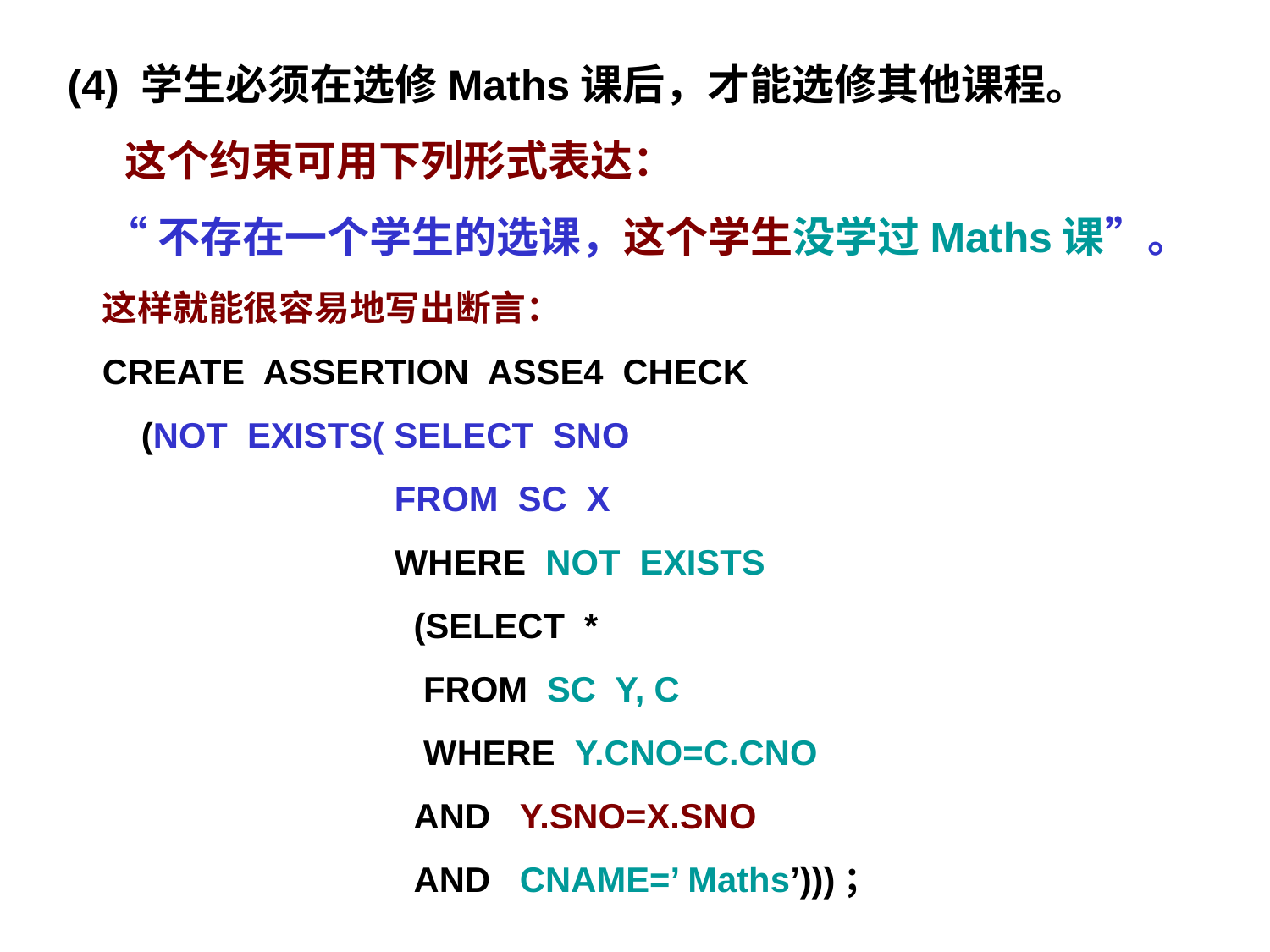

(4) 学生必须在选修Maths课后，才能选修其他课程。
     这个约束可用下列形式表达：
    “不存在一个学生的选课，这个学生没学过Maths课”。
这样就能很容易地写出断言：
CREATE  ASSERTION  ASSE4  CHECK
    (NOT  EXISTS( SELECT  SNO
                              FROM  SC  X
                              WHERE  NOT  EXISTS
                                (SELECT  *
                                 FROM  SC  Y, C
                                 WHERE  Y.CNO=C.CNO
                                AND   Y.SNO=X.SNO
                                AND   CNAME=’ Maths’)))；